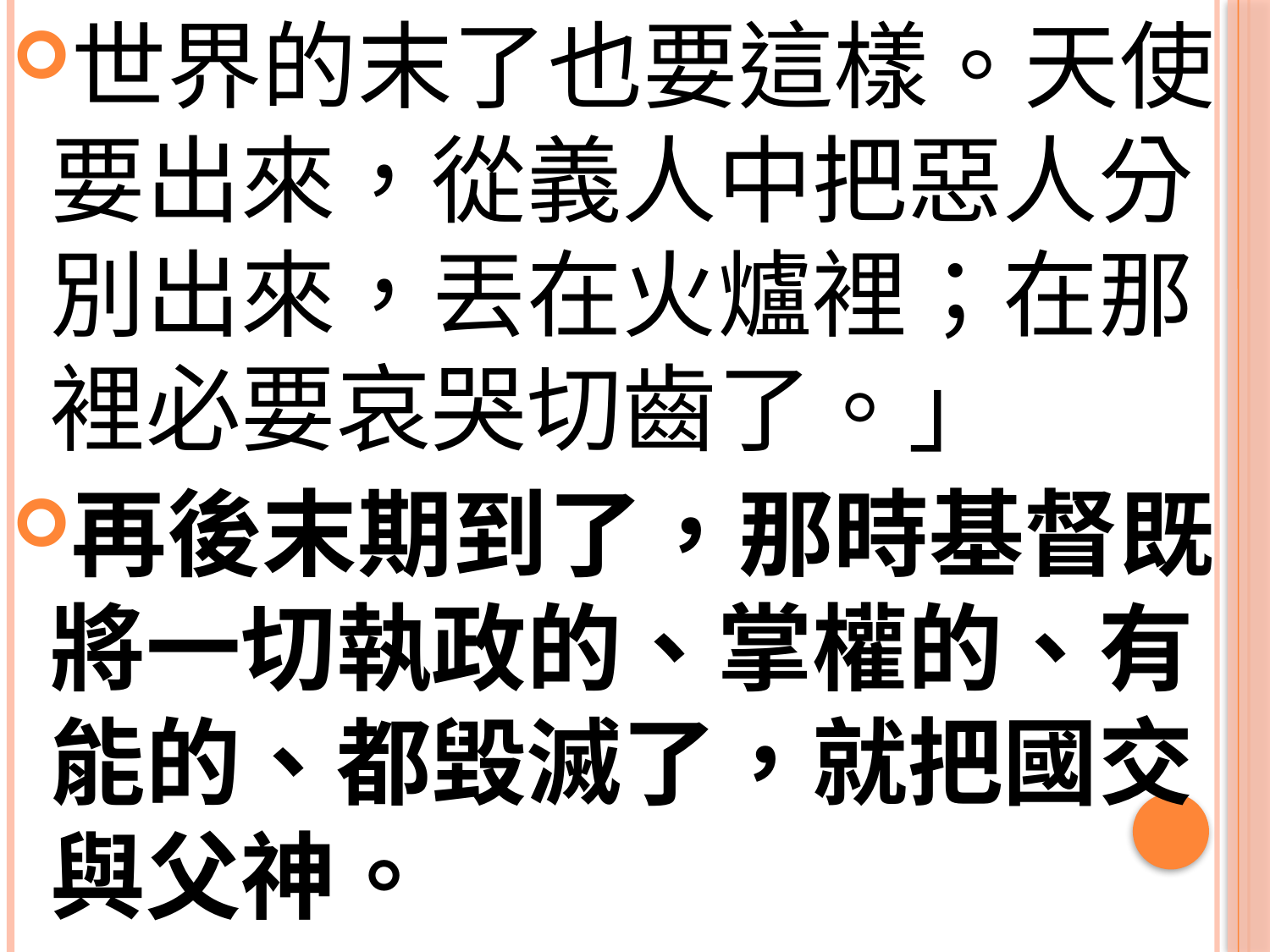

世界的末了也要這樣。天使要出來，從義人中把惡人分別出來，丟在火爐裡；在那裡必要哀哭切齒了。」
再後末期到了，那時基督既將一切執政的、掌權的、有能的、都毀滅了，就把國交與父神。